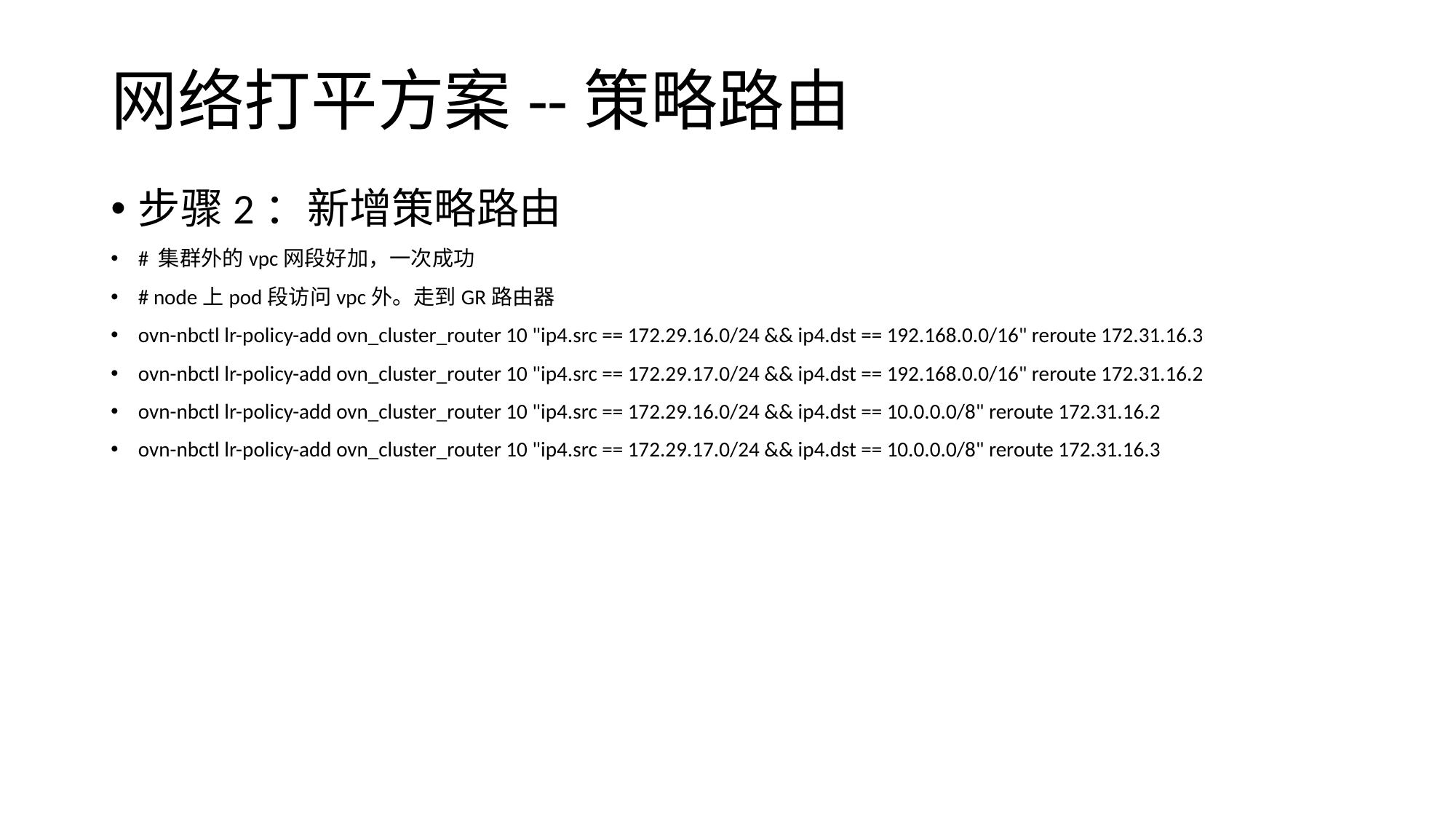

# 网络打平方案--策略路由
步骤2：新增策略路由
# 集群外的vpc网段好加，一次成功
# node上pod段访问vpc外。走到GR路由器
ovn-nbctl lr-policy-add ovn_cluster_router 10 "ip4.src == 172.29.16.0/24 && ip4.dst == 192.168.0.0/16" reroute 172.31.16.3
ovn-nbctl lr-policy-add ovn_cluster_router 10 "ip4.src == 172.29.17.0/24 && ip4.dst == 192.168.0.0/16" reroute 172.31.16.2
ovn-nbctl lr-policy-add ovn_cluster_router 10 "ip4.src == 172.29.16.0/24 && ip4.dst == 10.0.0.0/8" reroute 172.31.16.2
ovn-nbctl lr-policy-add ovn_cluster_router 10 "ip4.src == 172.29.17.0/24 && ip4.dst == 10.0.0.0/8" reroute 172.31.16.3